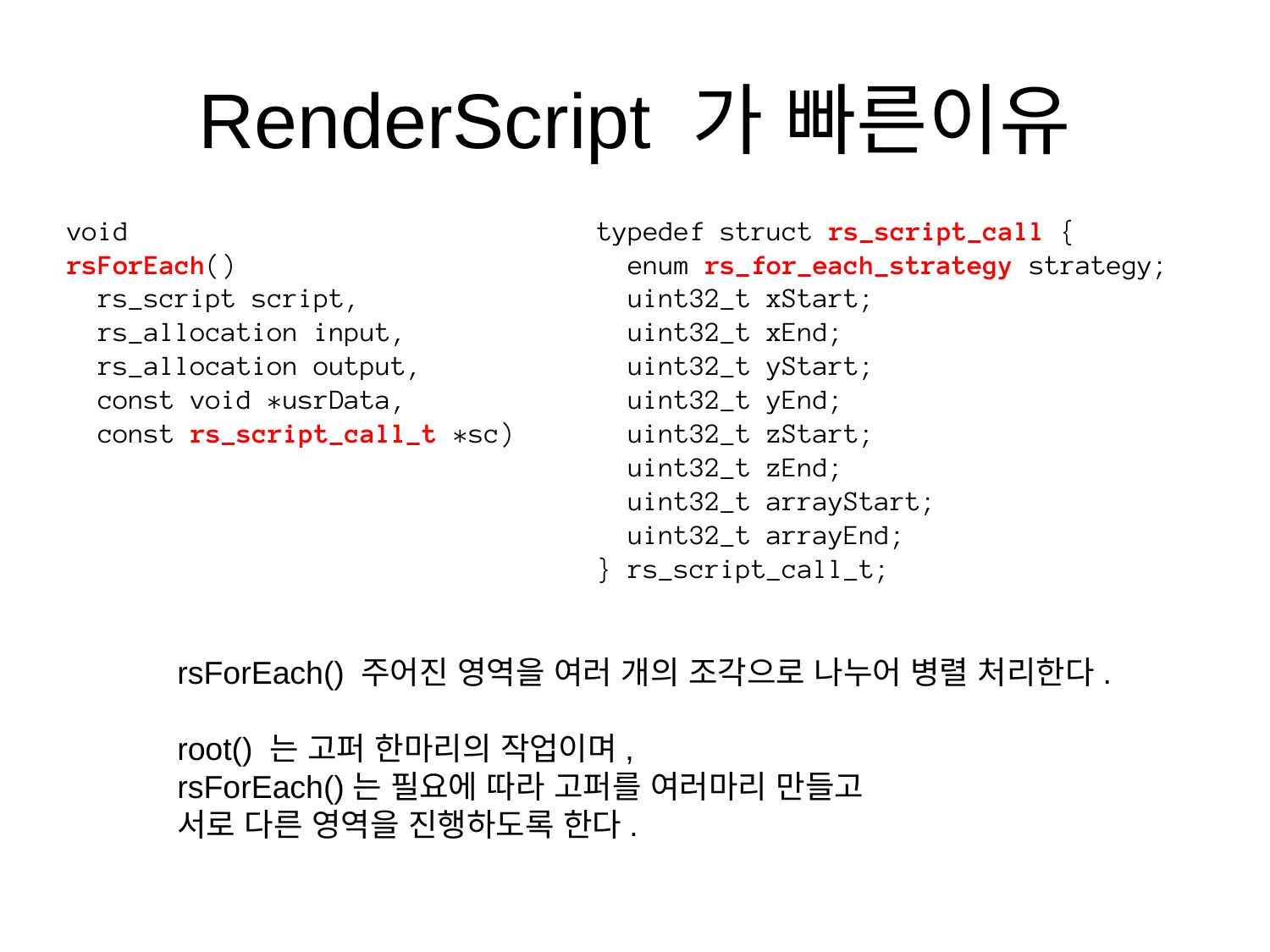

# RenderScript 가 빠른이유
void
rsForEach()
  rs_script script,
  rs_allocation input,
  rs_allocation output,
  const void *usrData,
  const rs_script_call_t *sc)

typedef struct rs_script_call {
  enum rs_for_each_strategy strategy;
  uint32_t xStart;
  uint32_t xEnd;
  uint32_t yStart;
  uint32_t yEnd;
  uint32_t zStart;
  uint32_t zEnd;
  uint32_t arrayStart;
  uint32_t arrayEnd;
} rs_script_call_t;
rsForEach() 주어진 영역을 여러 개의 조각으로 나누어 병렬 처리한다.

root() 는 고퍼 한마리의 작업이며,
rsForEach()는 필요에 따라 고퍼를 여러마리 만들고
서로 다른 영역을 진행하도록 한다.